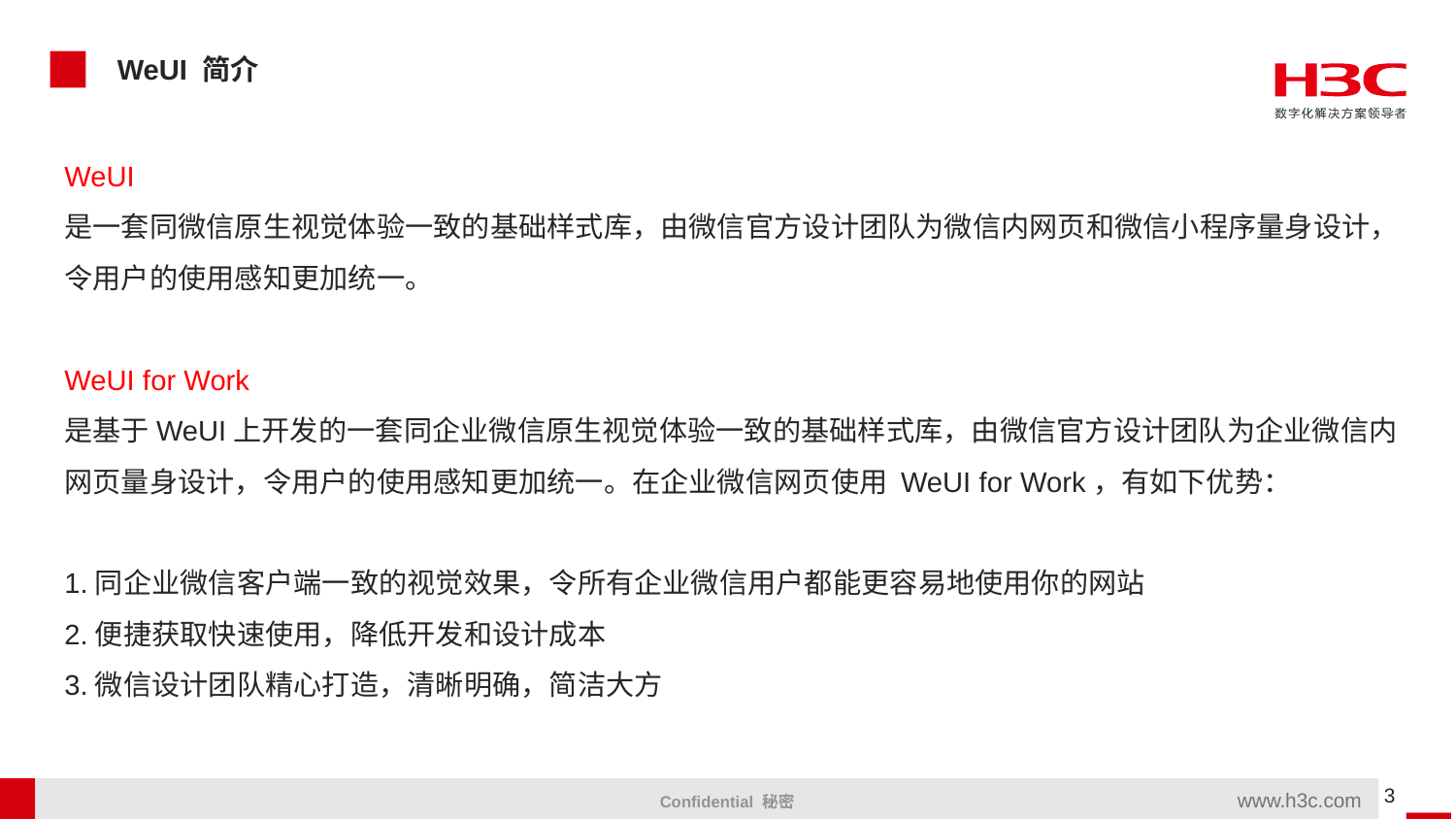

WeUI 简介

WeUI
是一套同微信原生视觉体验一致的基础样式库，由微信官方设计团队为微信内网页和微信小程序量身设计，令用户的使用感知更加统一。

WeUI for Work
是基于WeUI上开发的一套同企业微信原生视觉体验一致的基础样式库，由微信官方设计团队为企业微信内网页量身设计，令用户的使用感知更加统一。在企业微信网页使用 WeUI for Work，有如下优势：

1.同企业微信客户端一致的视觉效果，令所有企业微信用户都能更容易地使用你的网站
2.便捷获取快速使用，降低开发和设计成本
3.微信设计团队精心打造，清晰明确，简洁大方